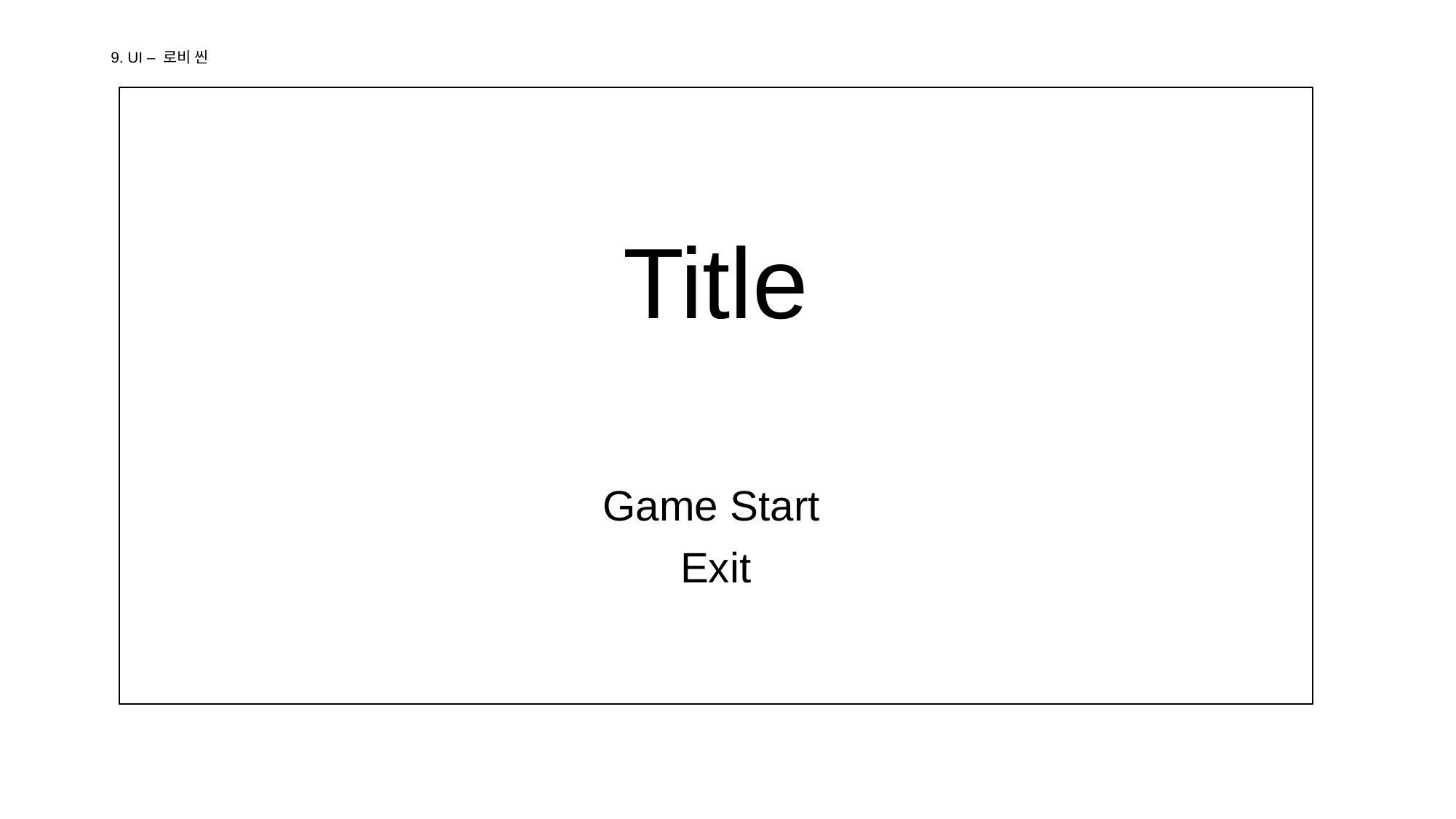

9. UI – 로비 씬

Title
Game Start
Exit